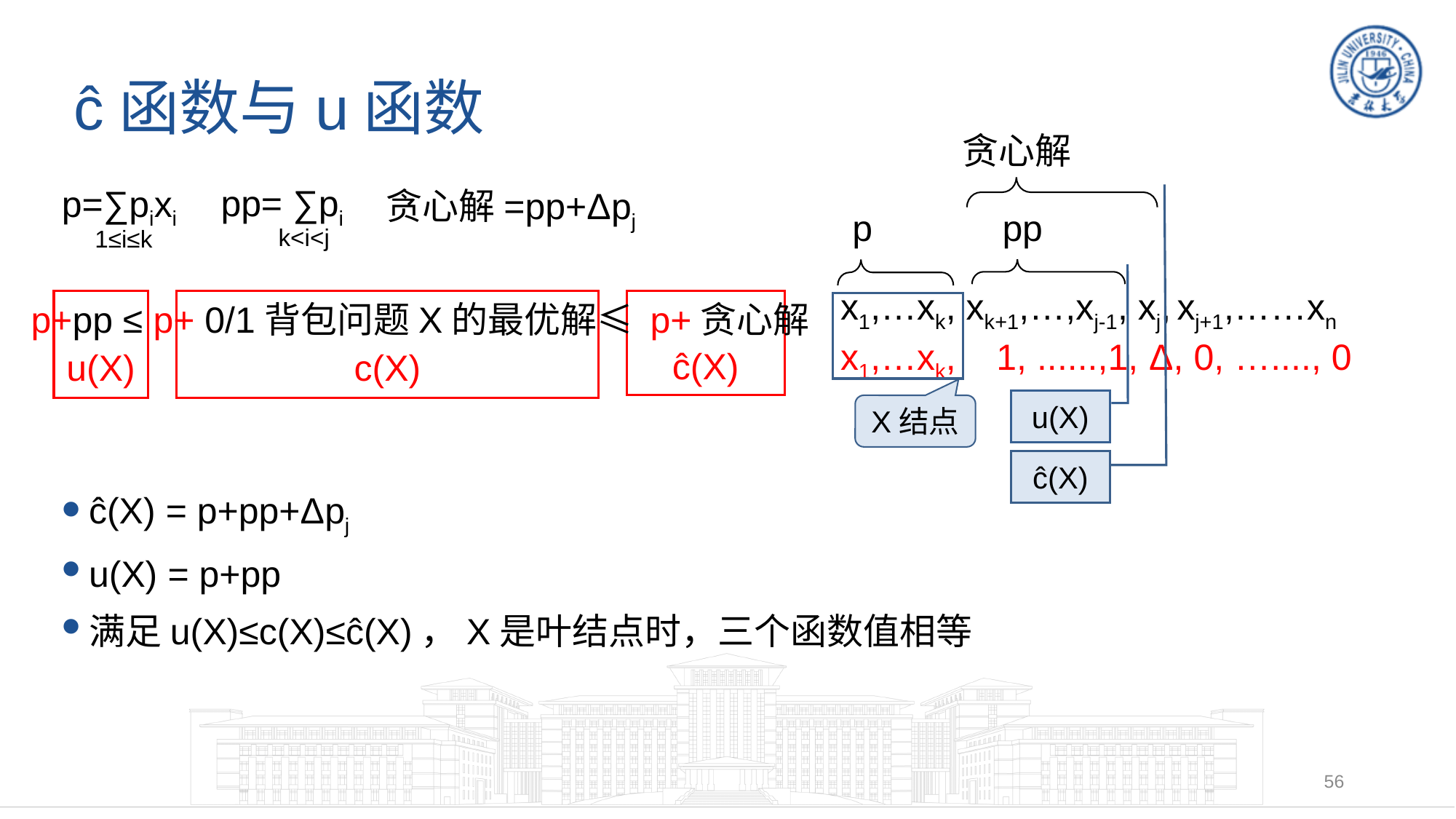

# ĉ函数与u函数

贪心解

p
pp

x1,…xk, xk+1,…,xj-1, xj, xj+1,……xn
x1,…xk,    1, ......,1, Δ, 0, …...., 0

pp= ∑pi
p=∑pixi
贪心解=pp+Δpj
k<i<j
1≤i≤k

ĉ(X)
p+pp ≤ p+ 0/1背包问题X的最优解≤ p+贪心解

c(X)

u(X)
u(X)
X结点
ĉ(X)
ĉ(X) = p+pp+Δpj
u(X) = p+pp
满足u(X)≤c(X)≤ĉ(X)，X是叶结点时，三个函数值相等
56